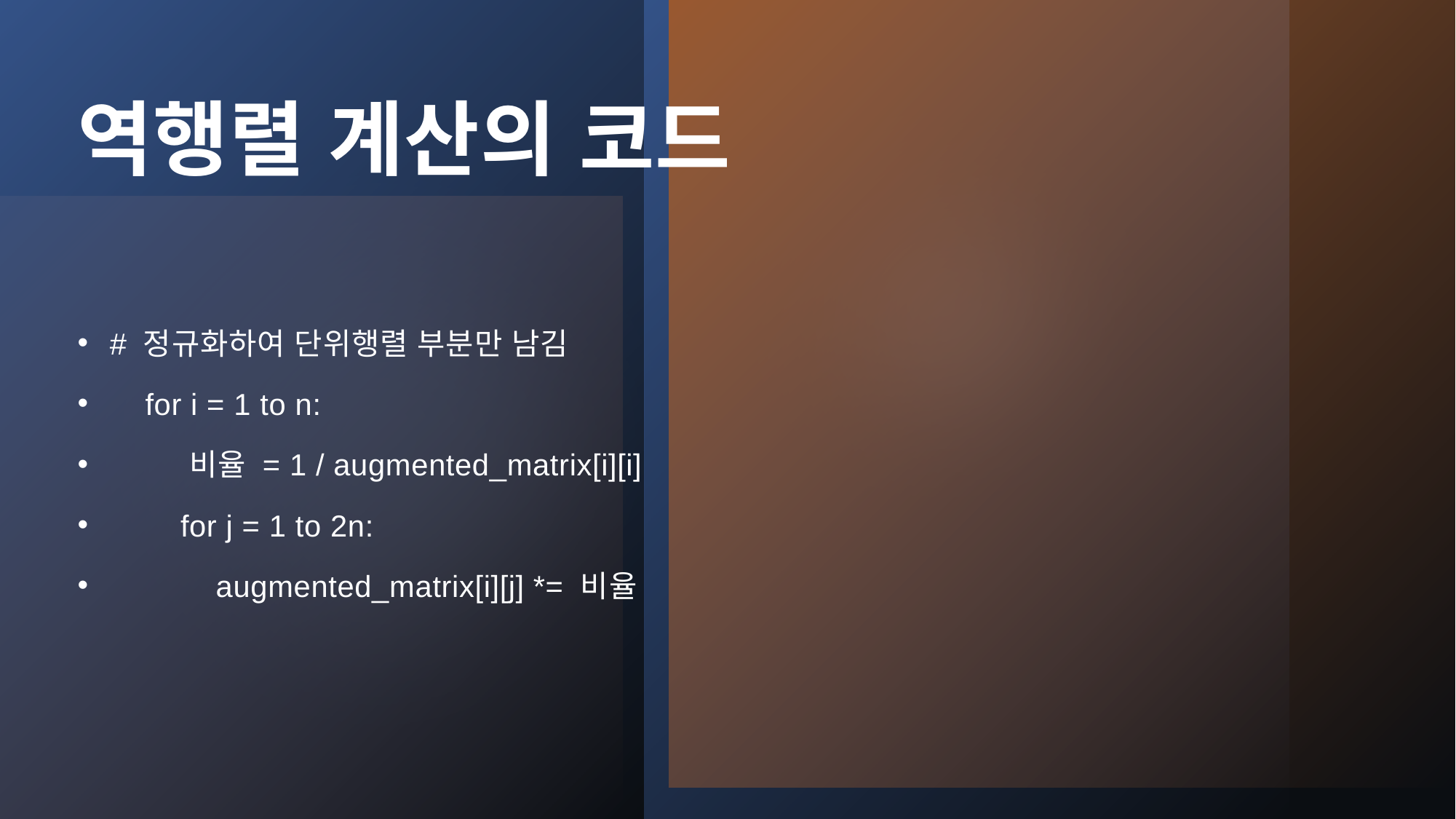

# 역행렬 계산의 코드
# 정규화하여 단위행렬 부분만 남김
    for i = 1 to n:
        비율 = 1 / augmented_matrix[i][i]
        for j = 1 to 2n:
            augmented_matrix[i][j] *= 비율